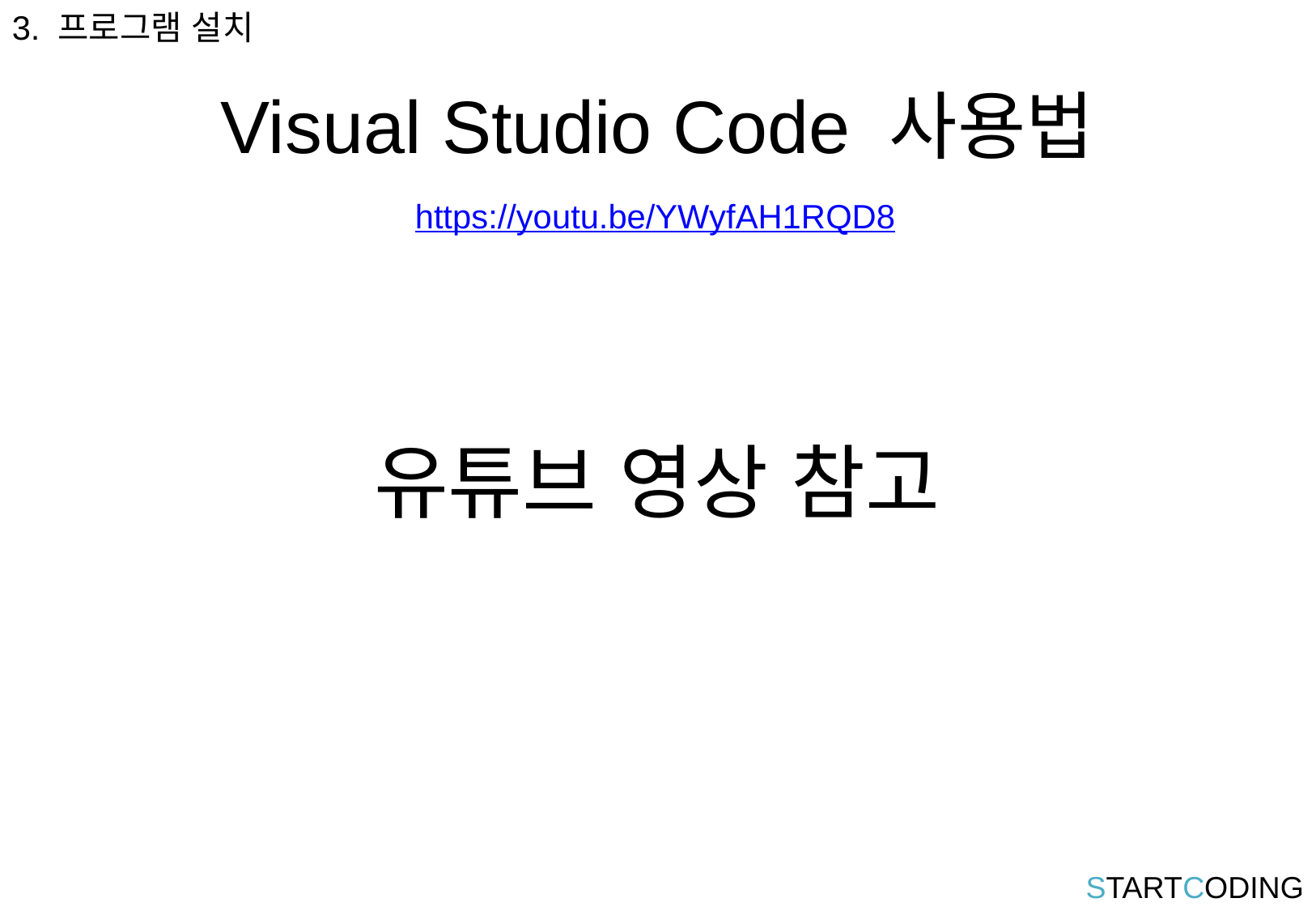

3. 프로그램 설치
3. 프로그램 설치
# Visual Studio Code 사용법
https://youtu.be/YWyfAH1RQD8

유튜브 영상 참고
STARTCODING